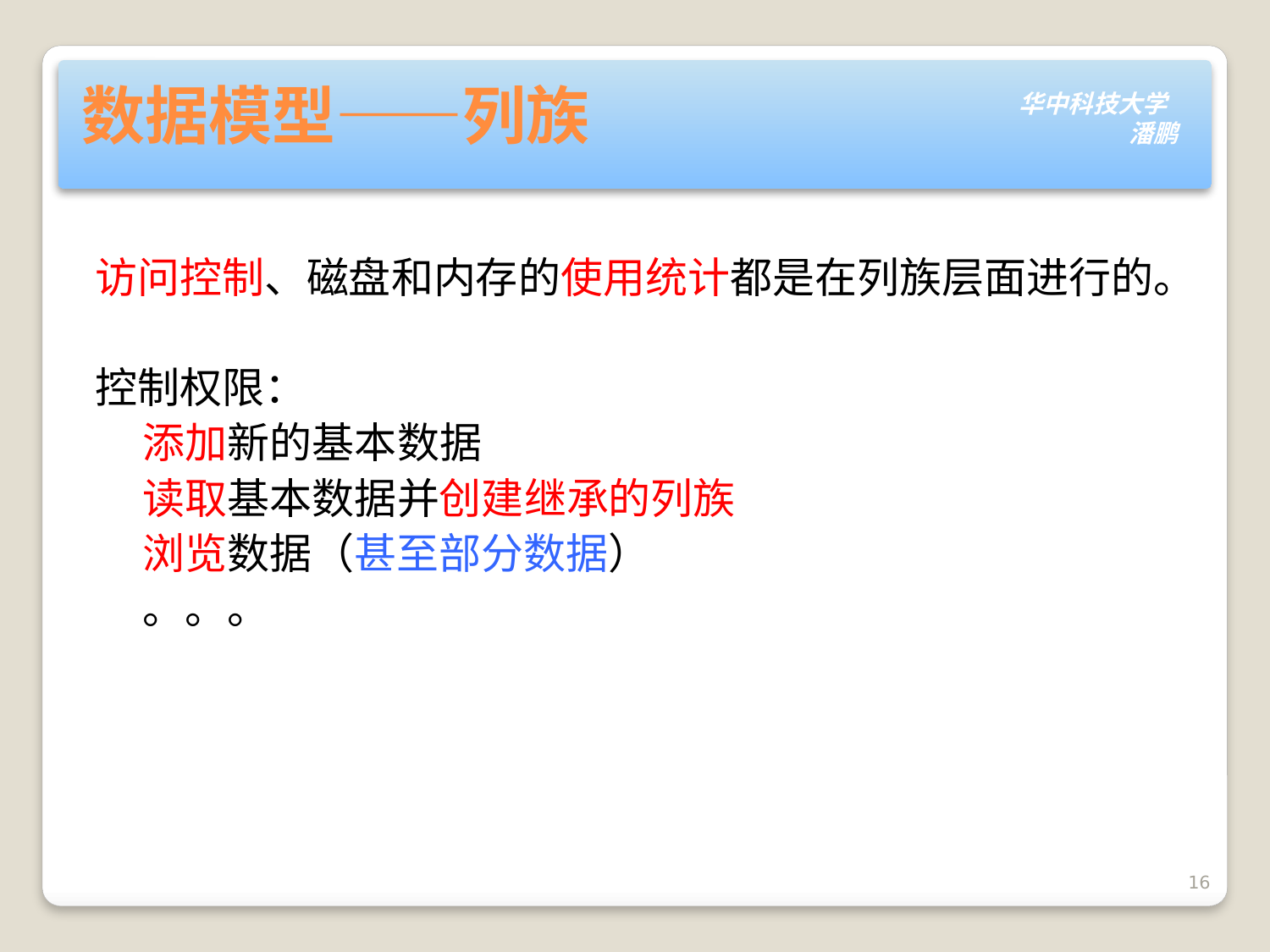

# 数据模型——列族
访问控制、磁盘和内存的使用统计都是在列族层面进行的。

控制权限：
    添加新的基本数据
    读取基本数据并创建继承的列族
    浏览数据（甚至部分数据）
    。。。
16